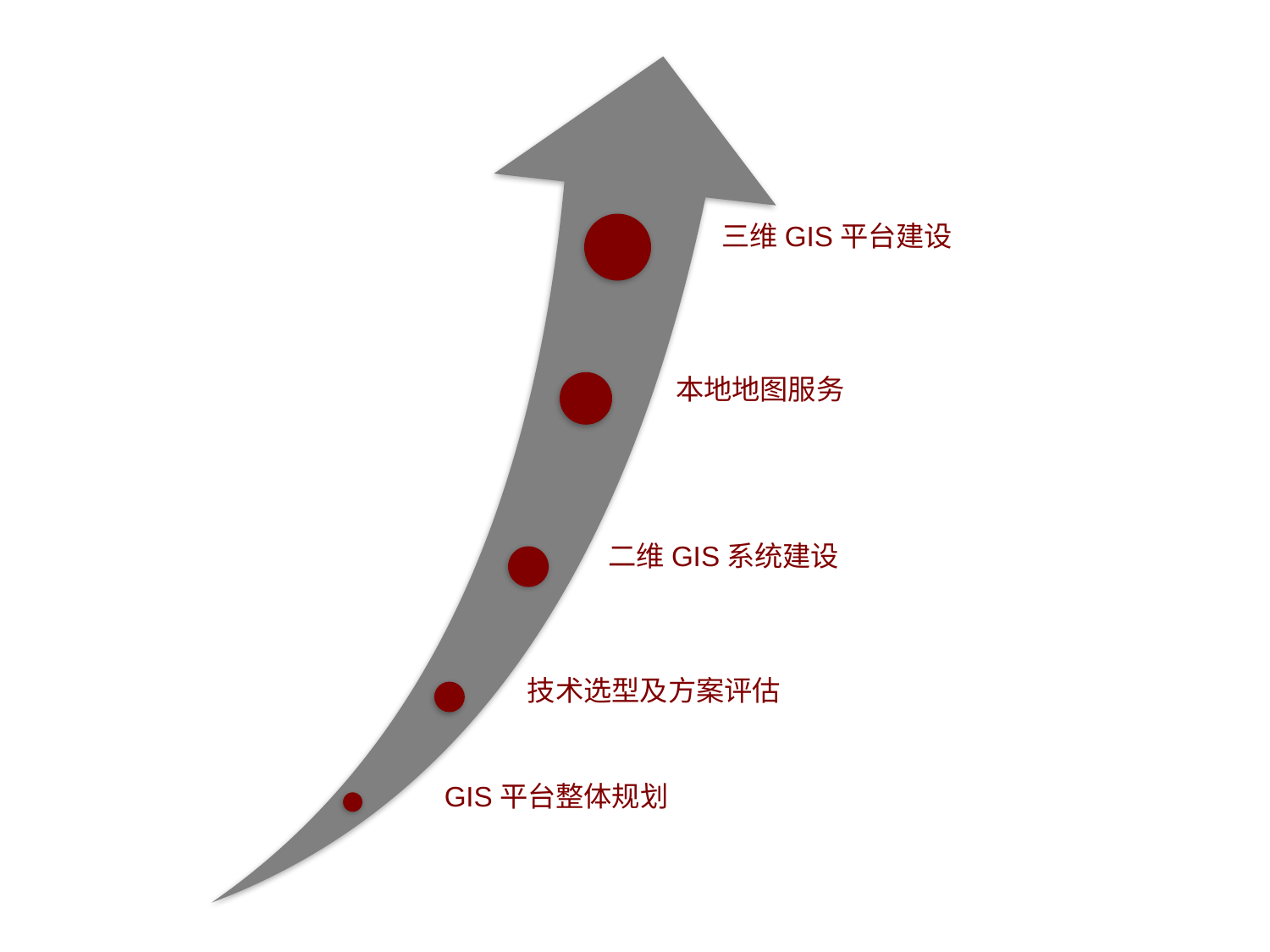

GIS平台整体规划
技术选型及方案评估
二维GIS系统建设
本地地图服务
三维GIS平台建设